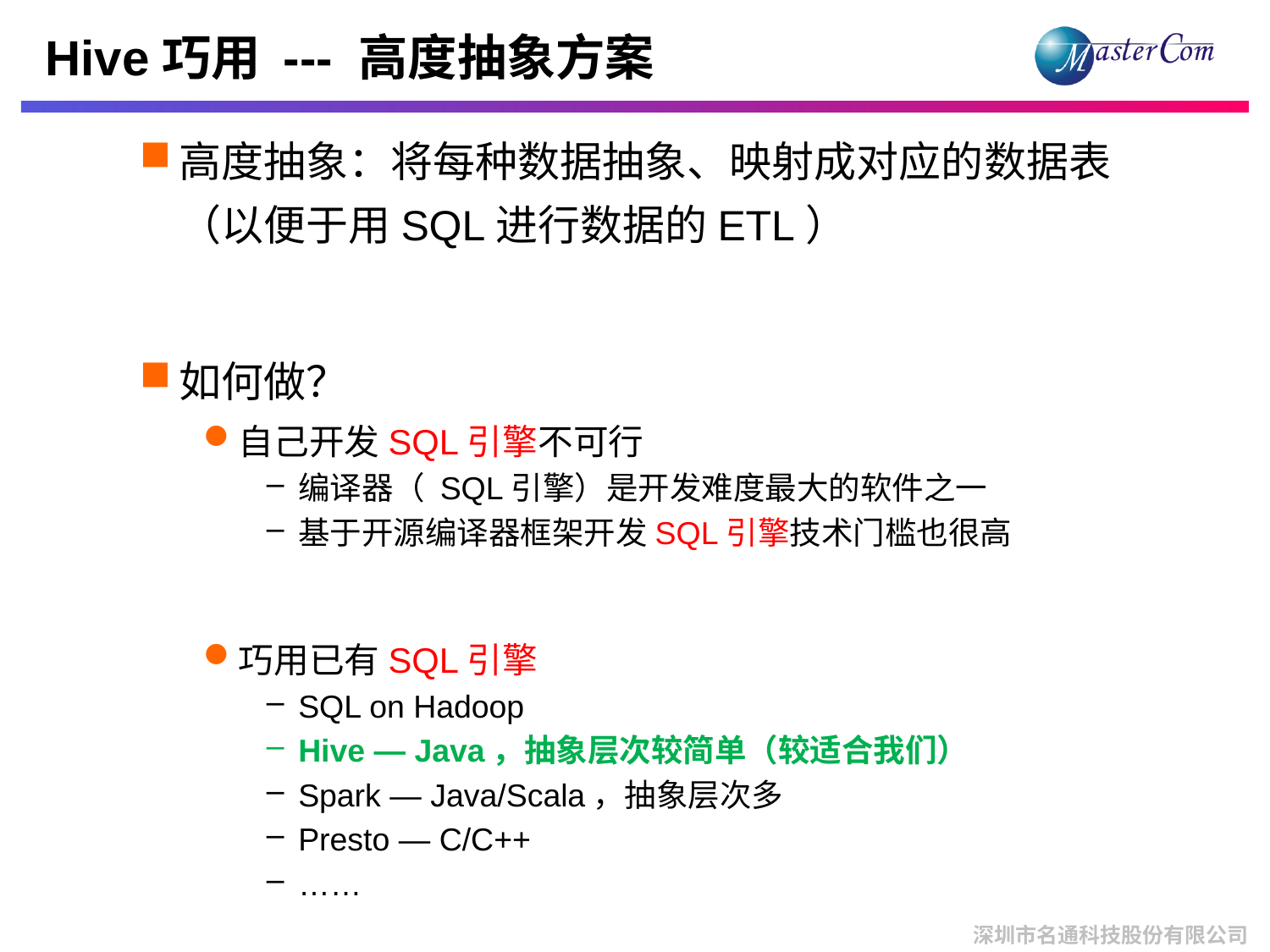

# Hive巧用 --- 高度抽象方案
高度抽象：将每种数据抽象、映射成对应的数据表（以便于用SQL进行数据的ETL）

如何做？
自己开发SQL引擎不可行
编译器（ SQL引擎）是开发难度最大的软件之一
基于开源编译器框架开发SQL引擎技术门槛也很高

巧用已有SQL引擎
SQL on Hadoop
Hive — Java，抽象层次较简单（较适合我们）
Spark — Java/Scala，抽象层次多
Presto — C/C++
……